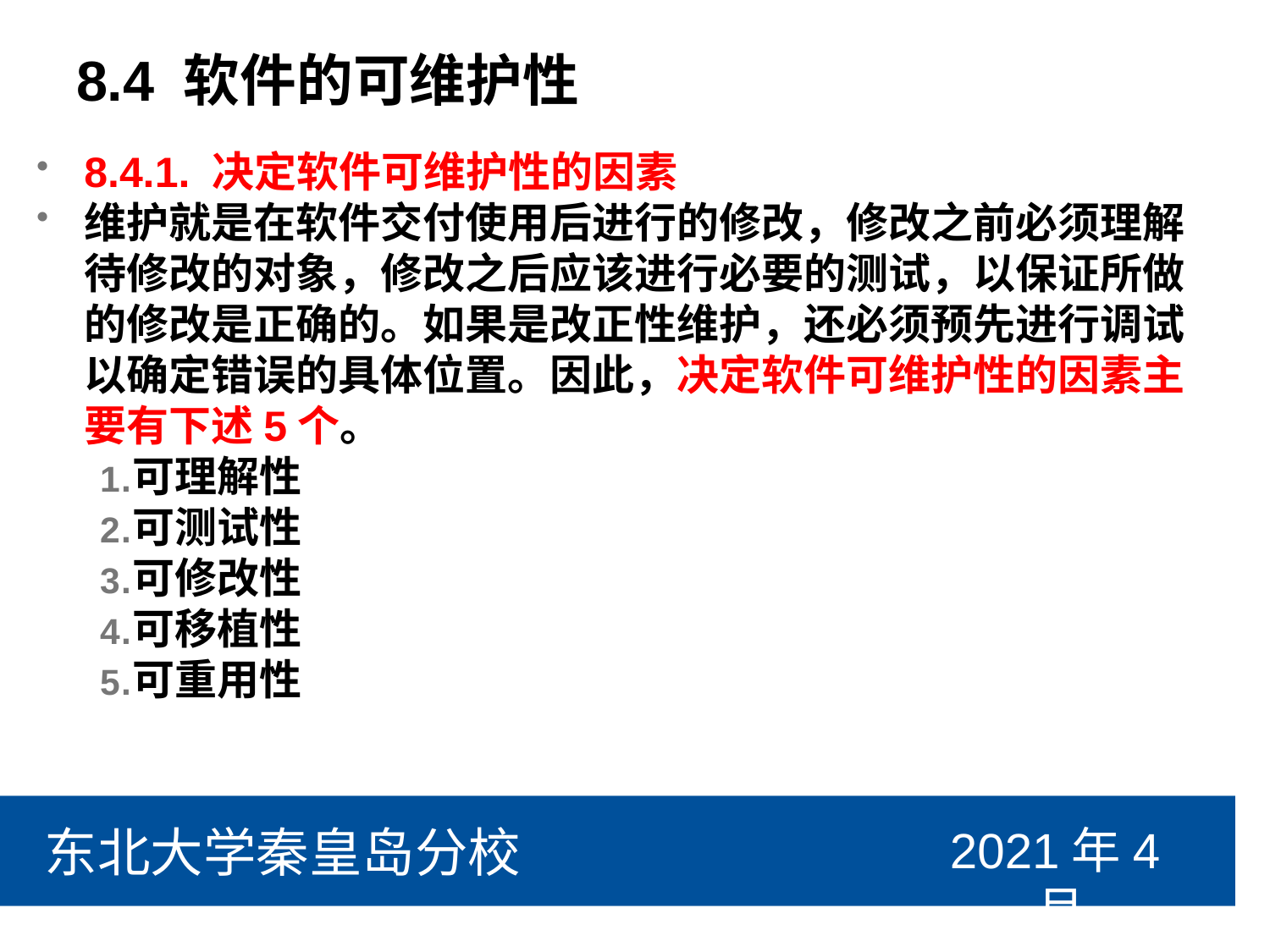

# 8.4 软件的可维护性
8.4.1. 决定软件可维护性的因素
维护就是在软件交付使用后进行的修改，修改之前必须理解待修改的对象，修改之后应该进行必要的测试，以保证所做的修改是正确的。如果是改正性维护，还必须预先进行调试以确定错误的具体位置。因此，决定软件可维护性的因素主要有下述5个。
可理解性
可测试性
可修改性
可移植性
可重用性